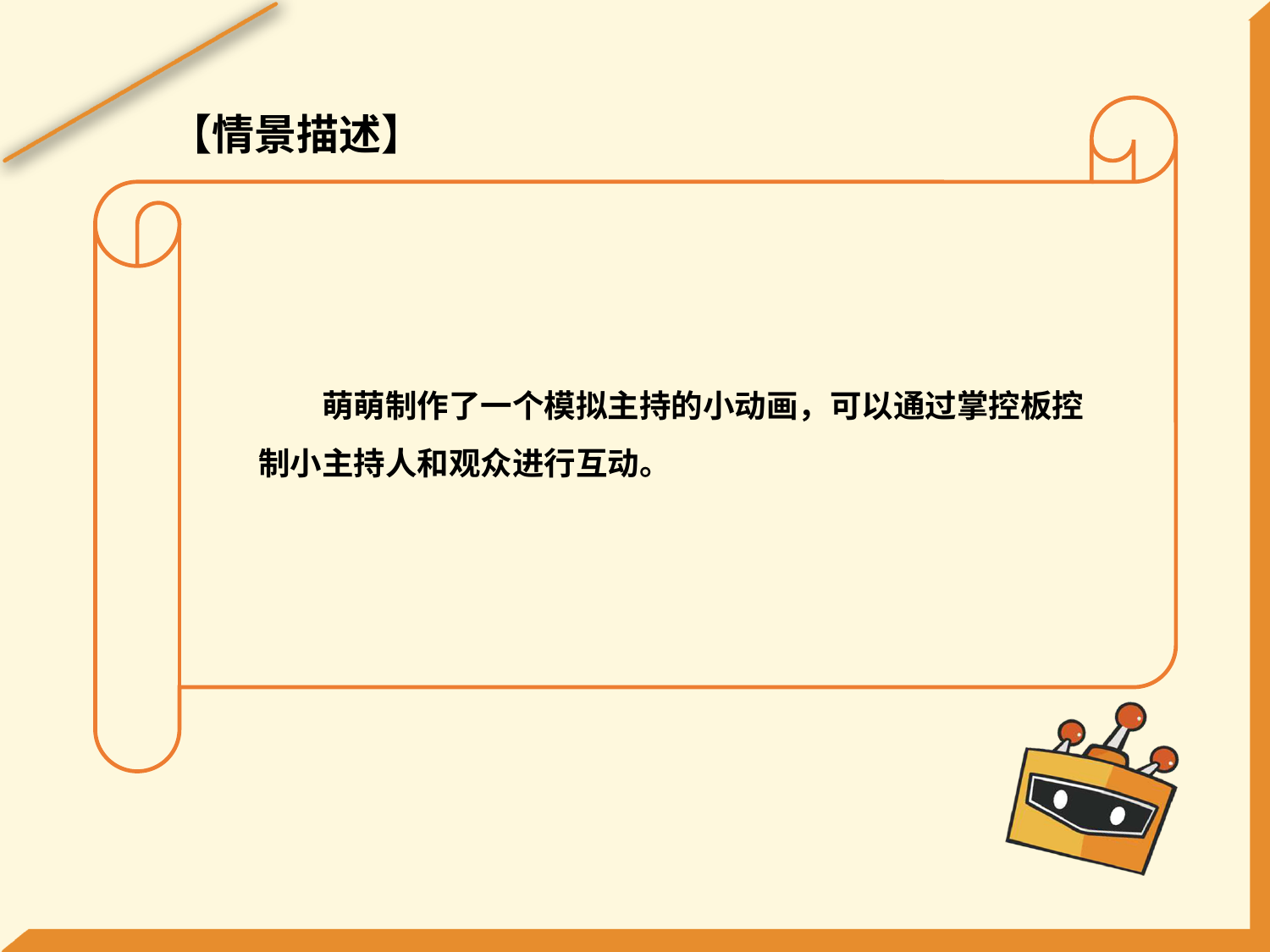

【情景描述】
萌萌制作了一个模拟主持的小动画，可以通过掌控板控制小主持人和观众进行互动。